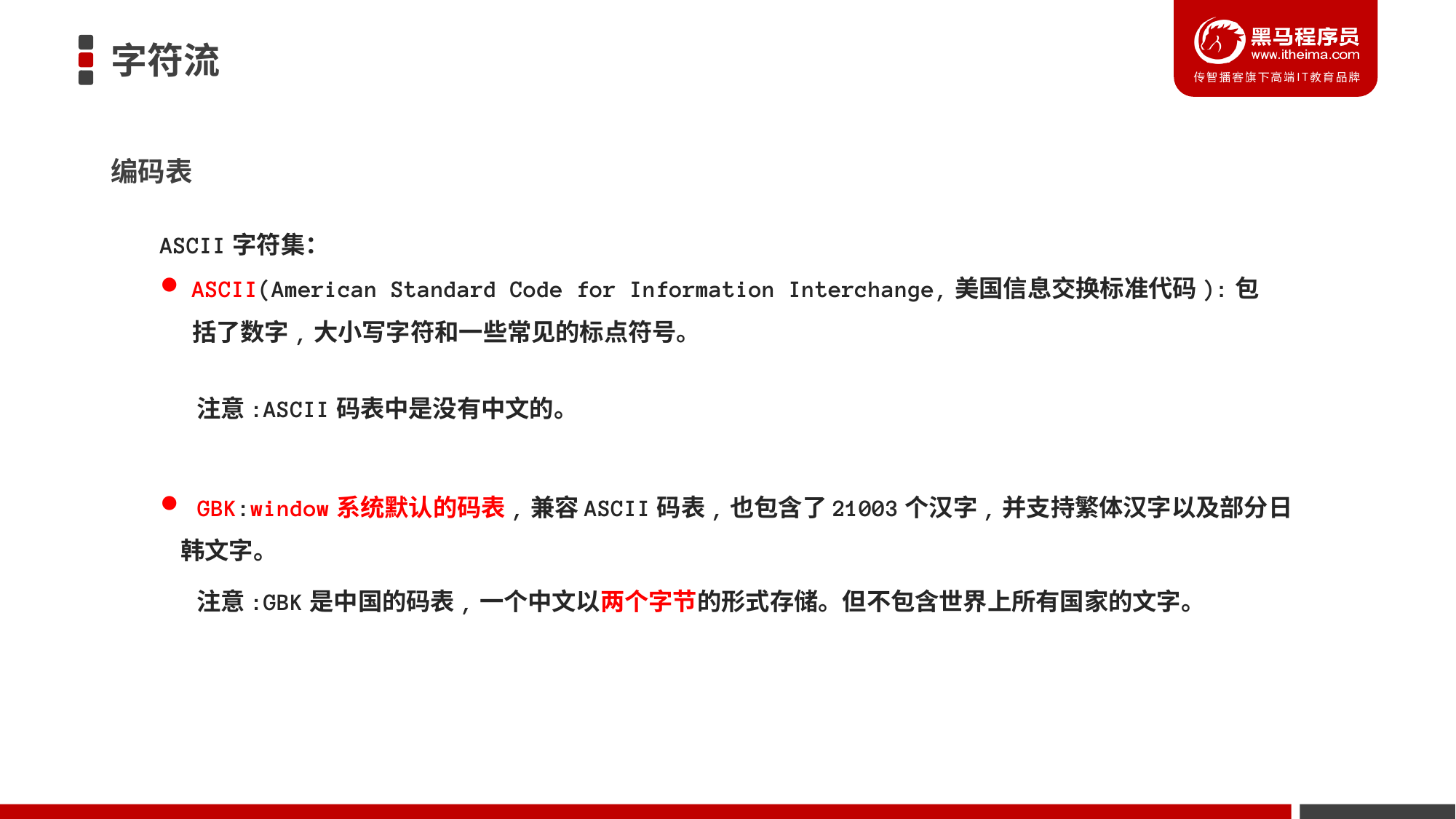

# 字符流
编码表
ASCII字符集：
ASCII(American Standard Code for Information Interchange,美国信息交换标准代码):包括了数字,大小写字符和一些常见的标点符号。
注意:ASCII码表中是没有中文的。
 GBK:window系统默认的码表,兼容ASCII码表,也包含了21003个汉字,并支持繁体汉字以及部分日韩文字。
注意:GBK是中国的码表,一个中文以两个字节的形式存储。但不包含世界上所有国家的文字。